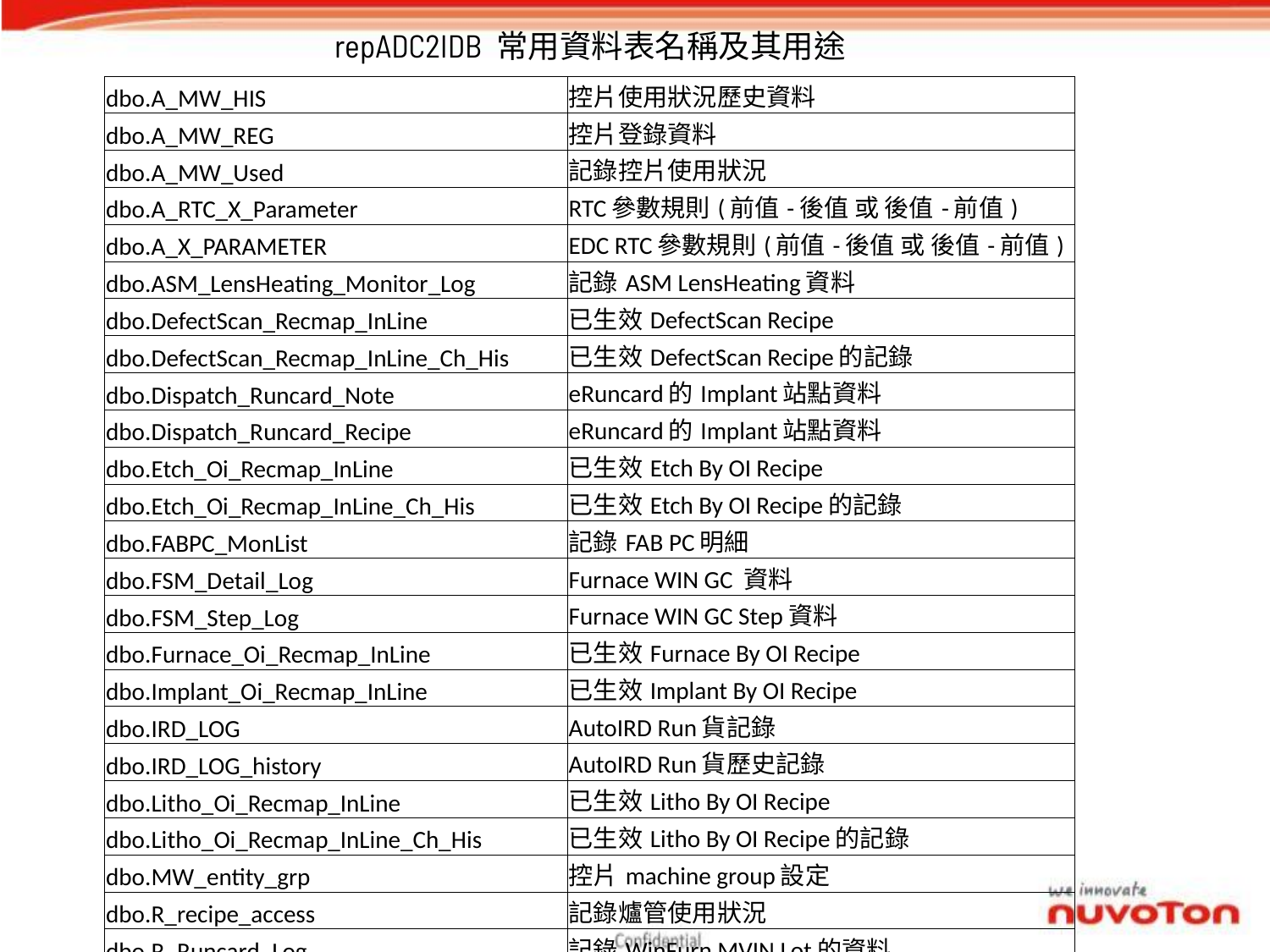

repADC2IDB 常用資料表名稱及其用途
| dbo.A\_MW\_HIS | 控片使用狀況歷史資料 |
| --- | --- |
| dbo.A\_MW\_REG | 控片登錄資料 |
| dbo.A\_MW\_Used | 記錄控片使用狀況 |
| dbo.A\_RTC\_X\_Parameter | RTC參數規則(前值-後值 或 後值-前值) |
| dbo.A\_X\_PARAMETER | EDC RTC參數規則(前值-後值 或 後值-前值) |
| dbo.ASM\_LensHeating\_Monitor\_Log | 記錄ASM LensHeating資料 |
| dbo.DefectScan\_Recmap\_InLine | 已生效DefectScan Recipe |
| dbo.DefectScan\_Recmap\_InLine\_Ch\_His | 已生效DefectScan Recipe的記錄 |
| dbo.Dispatch\_Runcard\_Note | eRuncard的Implant站點資料 |
| dbo.Dispatch\_Runcard\_Recipe | eRuncard的Implant站點資料 |
| dbo.Etch\_Oi\_Recmap\_InLine | 已生效Etch By OI Recipe |
| dbo.Etch\_Oi\_Recmap\_InLine\_Ch\_His | 已生效Etch By OI Recipe的記錄 |
| dbo.FABPC\_MonList | 記錄FAB PC明細 |
| dbo.FSM\_Detail\_Log | Furnace WIN GC 資料 |
| dbo.FSM\_Step\_Log | Furnace WIN GC Step資料 |
| dbo.Furnace\_Oi\_Recmap\_InLine | 已生效Furnace By OI Recipe |
| dbo.Implant\_Oi\_Recmap\_InLine | 已生效Implant By OI Recipe |
| dbo.IRD\_LOG | AutoIRD Run貨記錄 |
| dbo.IRD\_LOG\_history | AutoIRD Run貨歷史記錄 |
| dbo.Litho\_Oi\_Recmap\_InLine | 已生效Litho By OI Recipe |
| dbo.Litho\_Oi\_Recmap\_InLine\_Ch\_His | 已生效Litho By OI Recipe的記錄 |
| dbo.MW\_entity\_grp | 控片machine group設定 |
| dbo.R\_recipe\_access | 記錄爐管使用狀況 |
| dbo.R\_Runcard\_Log | 記錄WinFurn MVIN Lot的資料 |
| dbo.ThinFilm\_Oi\_Recmap\_InLine | 已生效ThinFilm By OI Recipe |
| dbo.ThinFilm\_Oi\_Recmap\_InLine\_Ch\_His | 已生效ThinFilm By OI Recipe的記錄 |
| dbo.Wat\_Oi\_Recmap\_InLine | 已生效WAT By OI Recipe |
| EDCPhotoPatternTable | S400 需求 CHECK PATTERN |